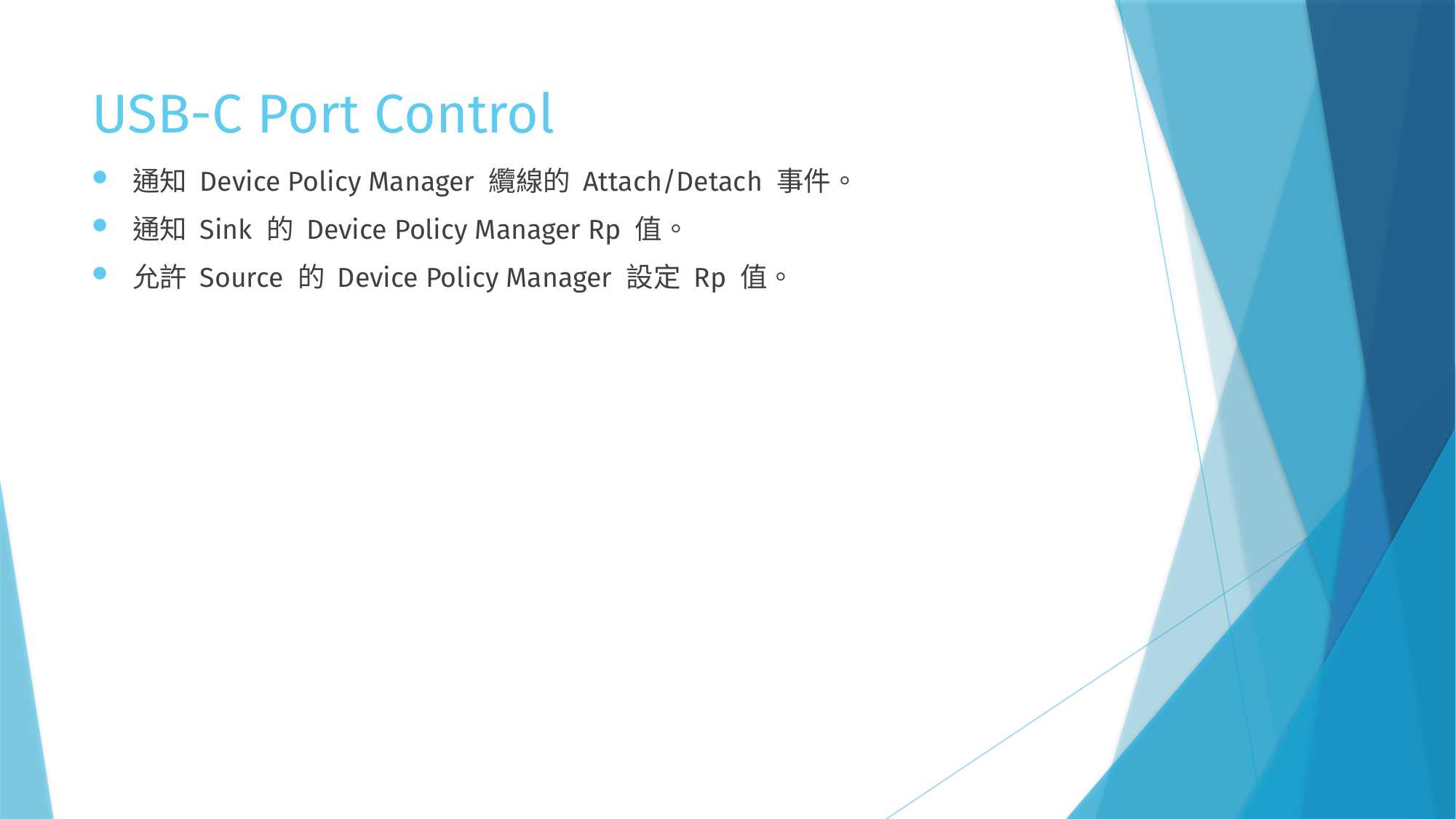

# USB-C Port Control
通知 Device Policy Manager 纜線的 Attach/Detach 事件。
通知 Sink 的 Device Policy Manager Rp 值。
允許 Source 的 Device Policy Manager 設定 Rp 值。